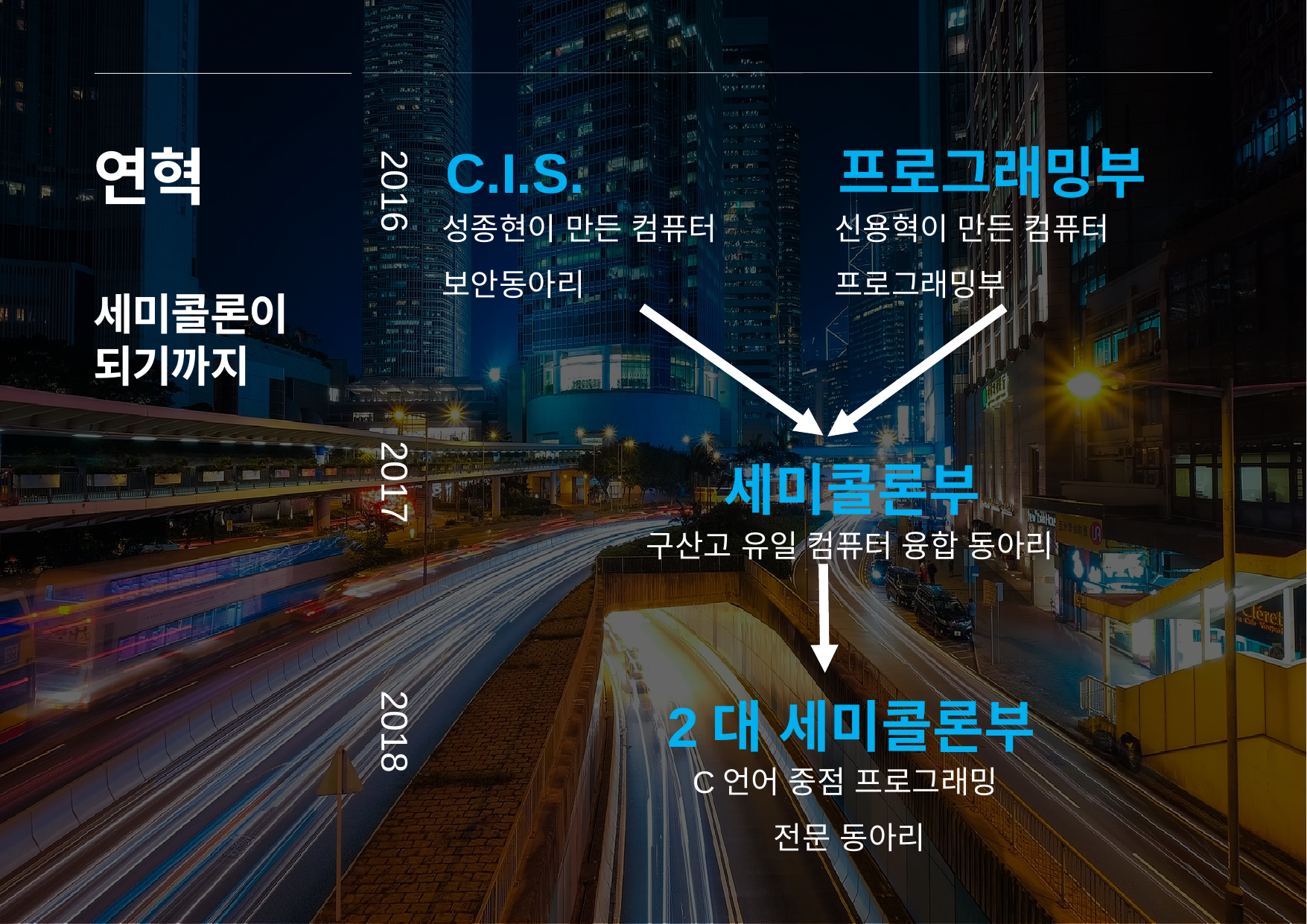

연혁

세미콜론이
되기까지
C.I.S.
성종현이 만든 컴퓨터
보안동아리
프로그래밍부
신용혁이 만든 컴퓨터
프로그래밍부
2016                    2017                2018
세미콜론부
구산고 유일 컴퓨터 융합 동아리
2대 세미콜론부
C언어 중점 프로그래밍
전문 동아리